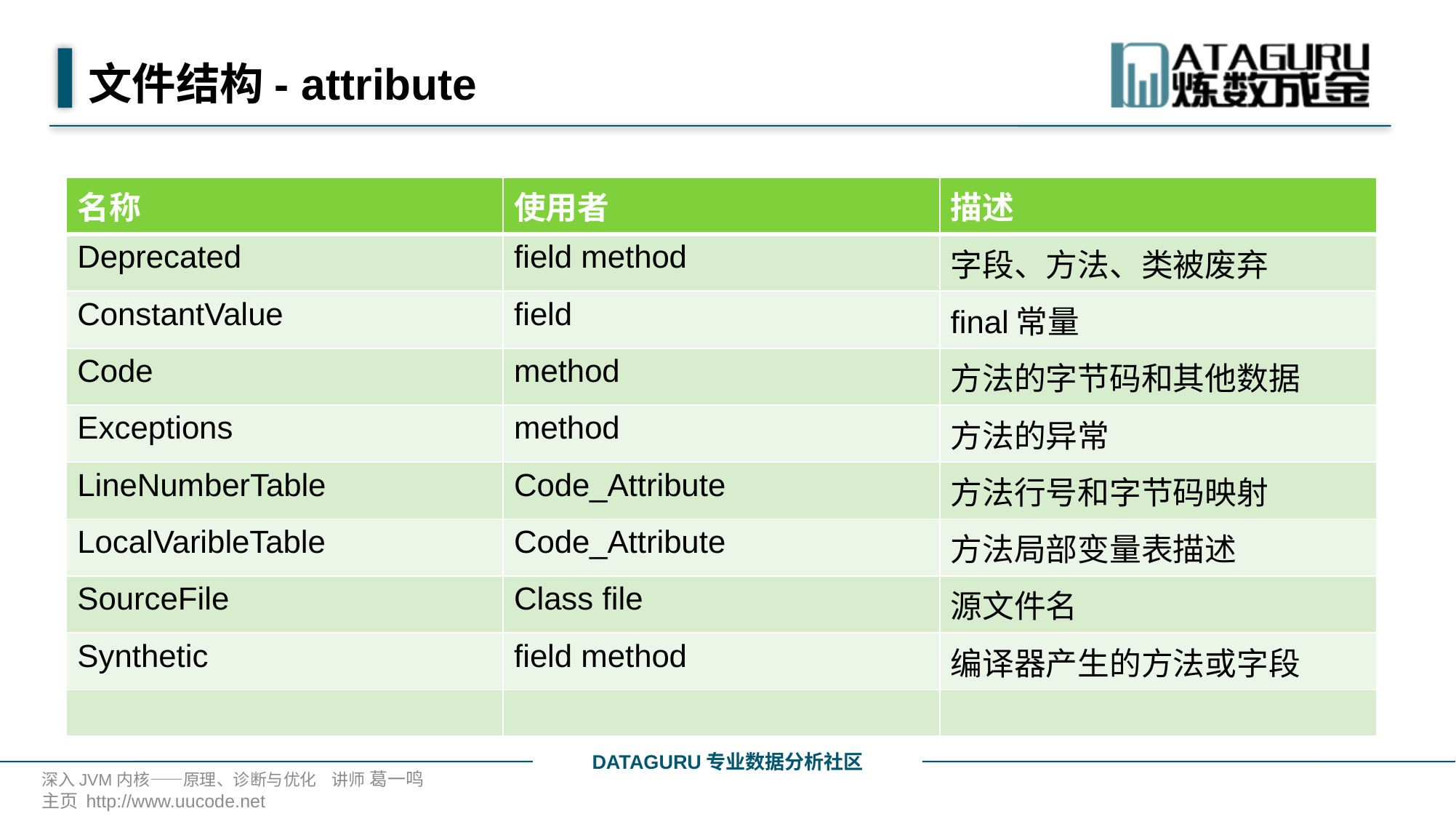

# 文件结构- attribute
| 名称 | 使用者 | 描述 |
| --- | --- | --- |
| Deprecated | field method | 字段、方法、类被废弃 |
| ConstantValue | field | final常量 |
| Code | method | 方法的字节码和其他数据 |
| Exceptions | method | 方法的异常 |
| LineNumberTable | Code\_Attribute | 方法行号和字节码映射 |
| LocalVaribleTable | Code\_Attribute | 方法局部变量表描述 |
| SourceFile | Class file | 源文件名 |
| Synthetic | field method | 编译器产生的方法或字段 |
|  |  |  |